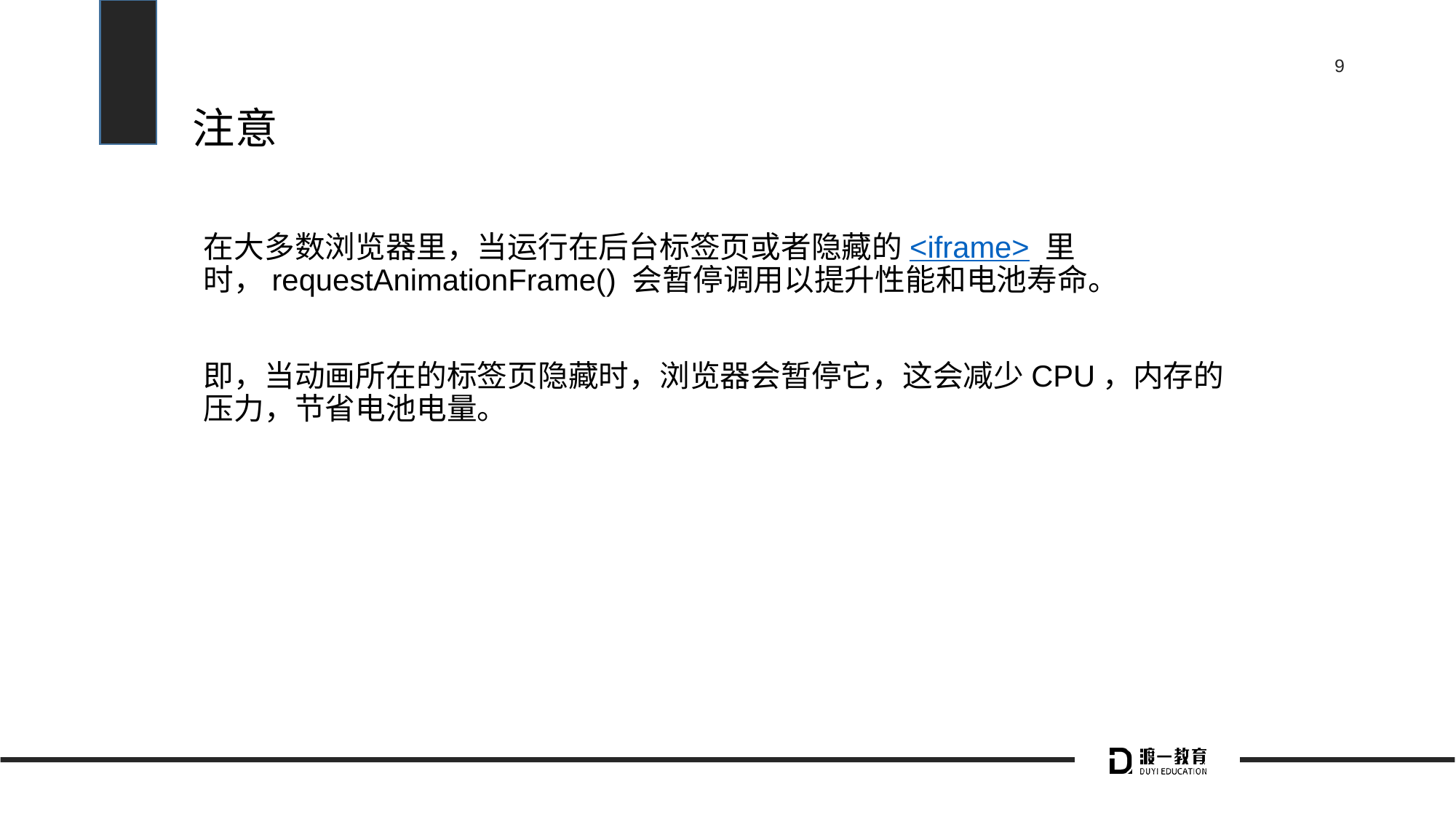

# 注意
在大多数浏览器里，当运行在后台标签页或者隐藏的<iframe> 里时，requestAnimationFrame() 会暂停调用以提升性能和电池寿命。

即，当动画所在的标签页隐藏时，浏览器会暂停它，这会减少CPU，内存的压力，节省电池电量。